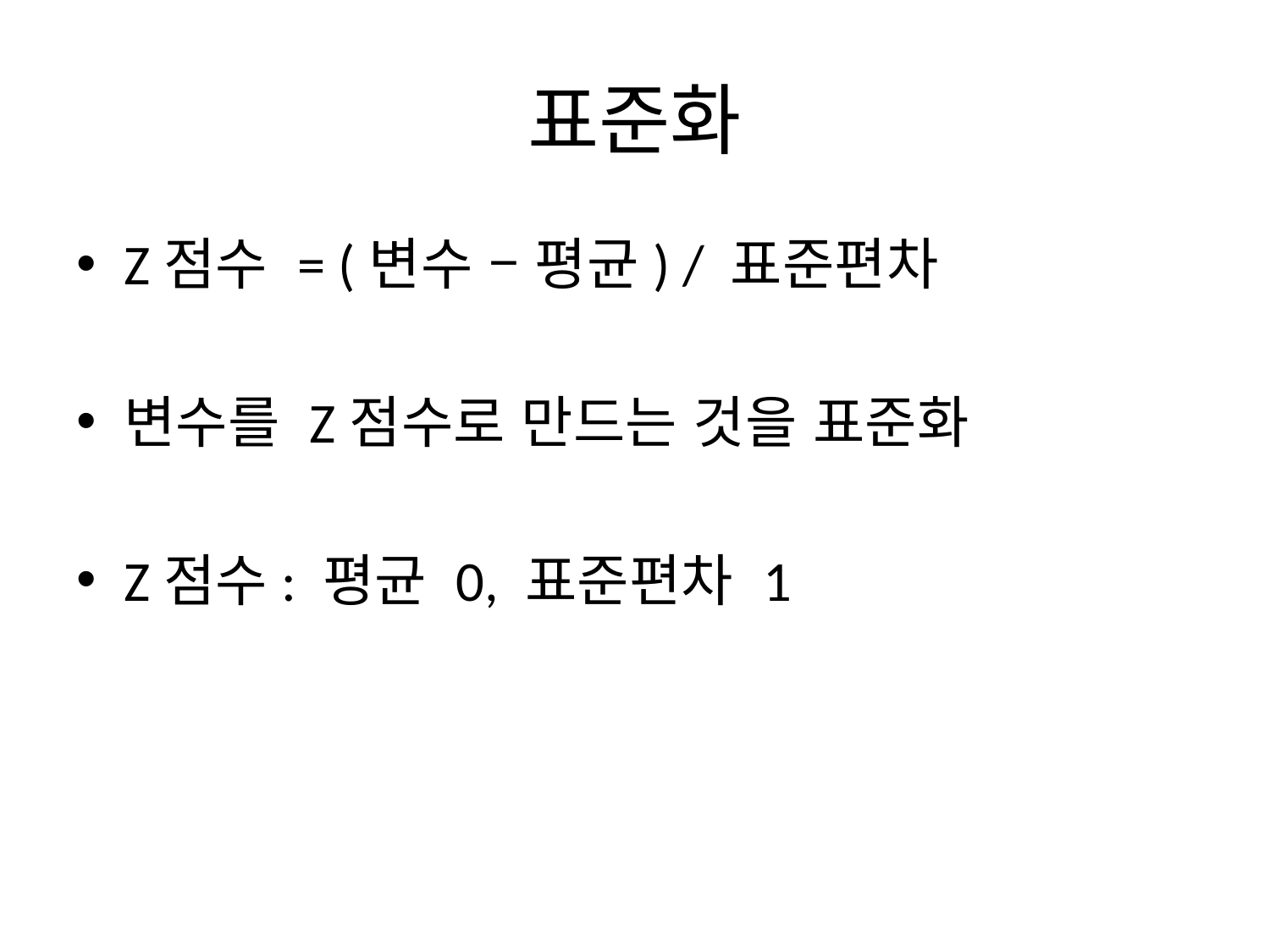

# 표준화
Z점수 = (변수 – 평균) / 표준편차

변수를 Z점수로 만드는 것을 표준화

Z점수: 평균 0, 표준편차 1